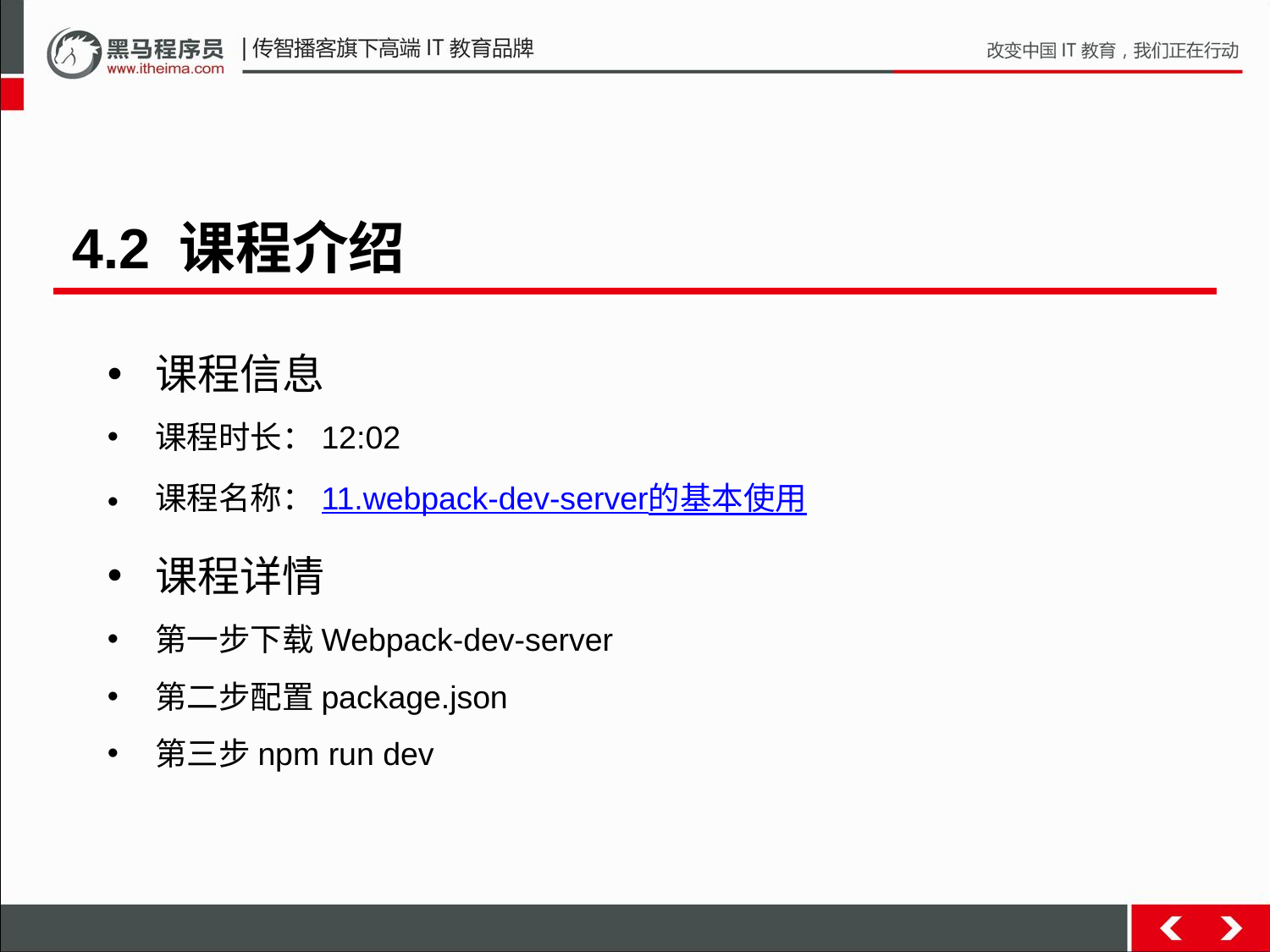

4.2 课程介绍
课程信息
课程时长：12:02
课程名称：11.webpack-dev-server的基本使用
课程详情
第一步下载Webpack-dev-server
第二步配置package.json
第三步npm run dev